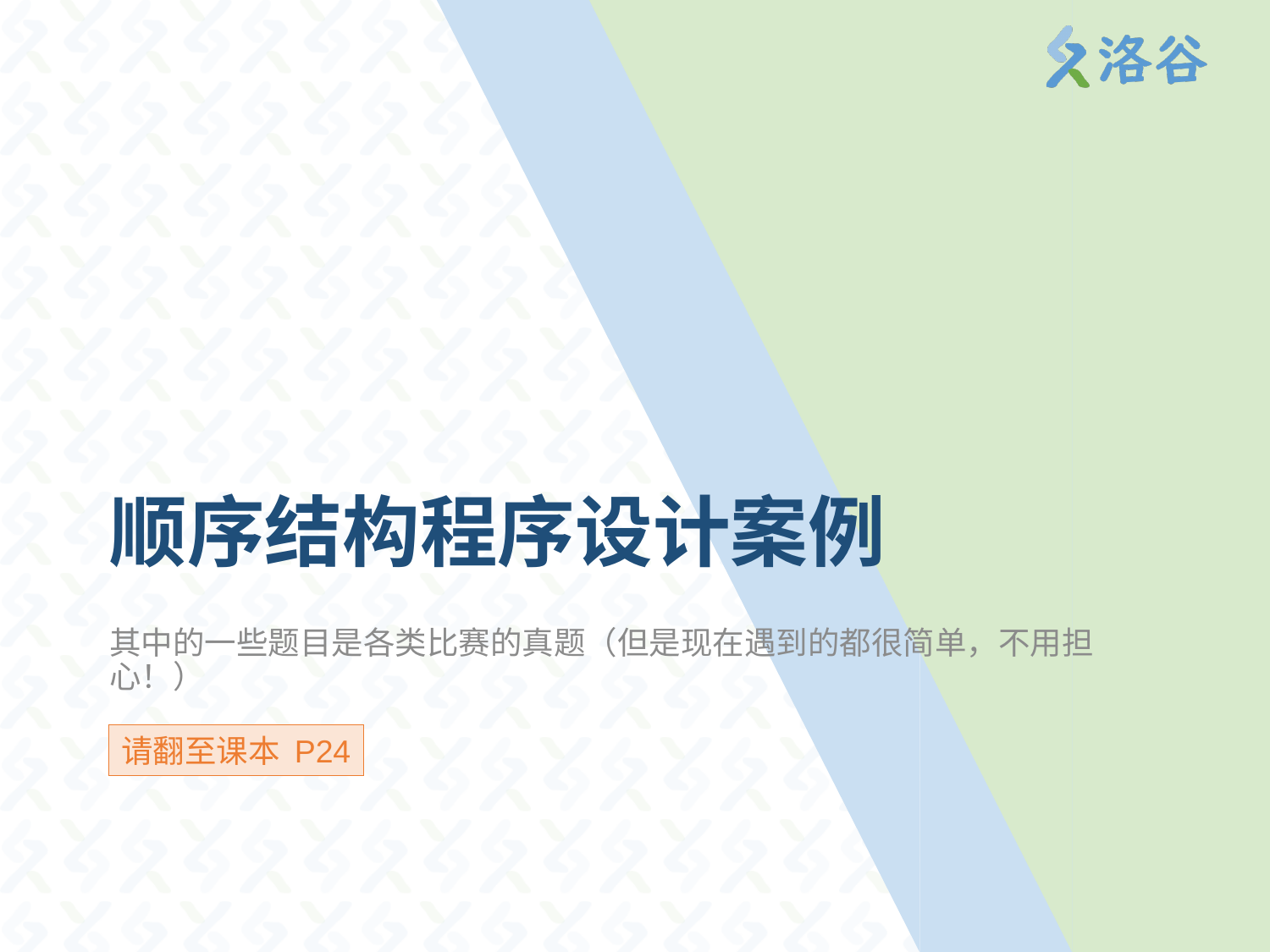

# 顺序结构程序设计案例
其中的一些题目是各类比赛的真题（但是现在遇到的都很简单，不用担心！）
请翻至课本 P24